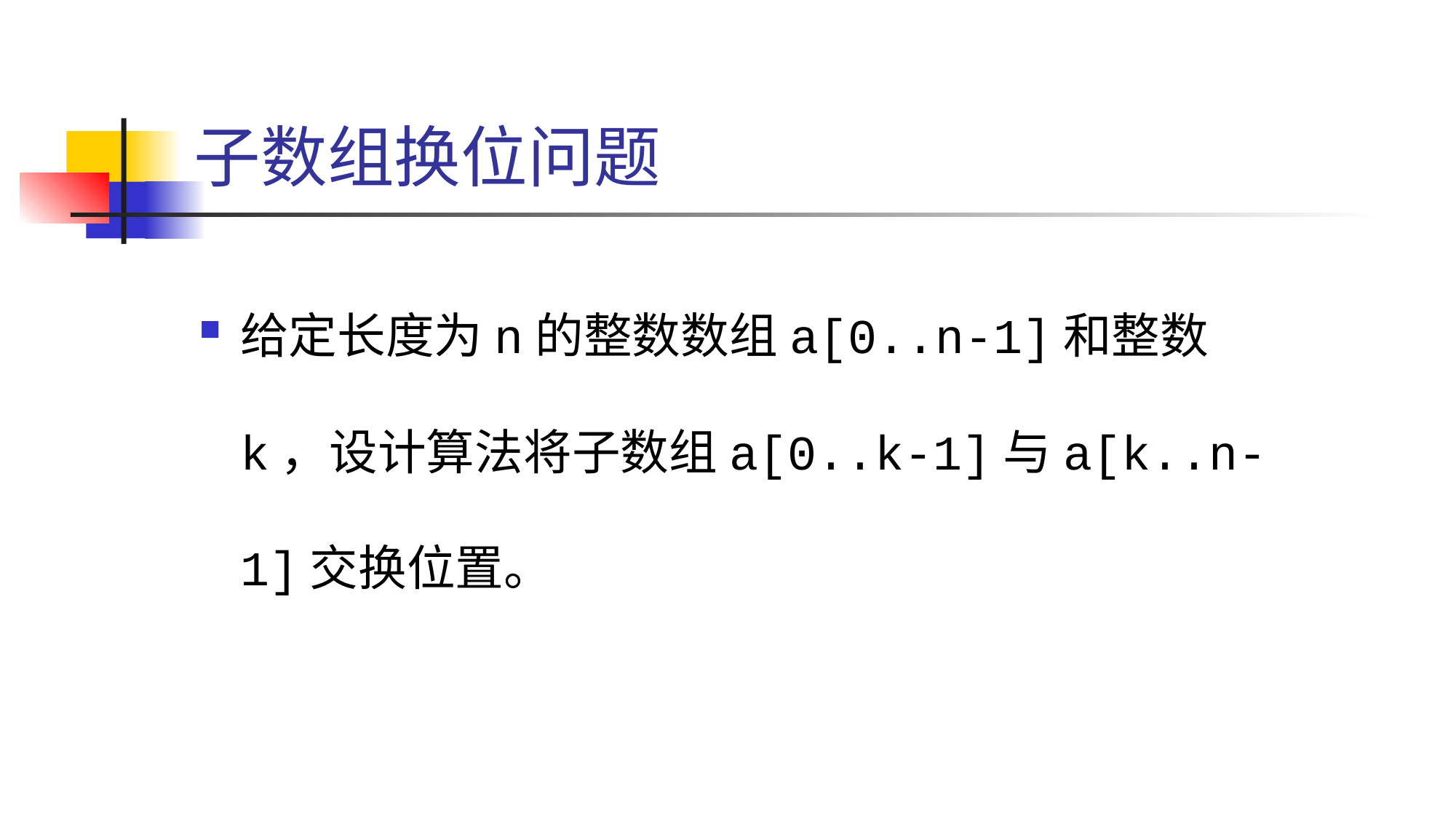

# 子数组换位问题
给定长度为n的整数数组a[0..n-1]和整数k，设计算法将子数组a[0..k-1]与a[k..n-1]交换位置。